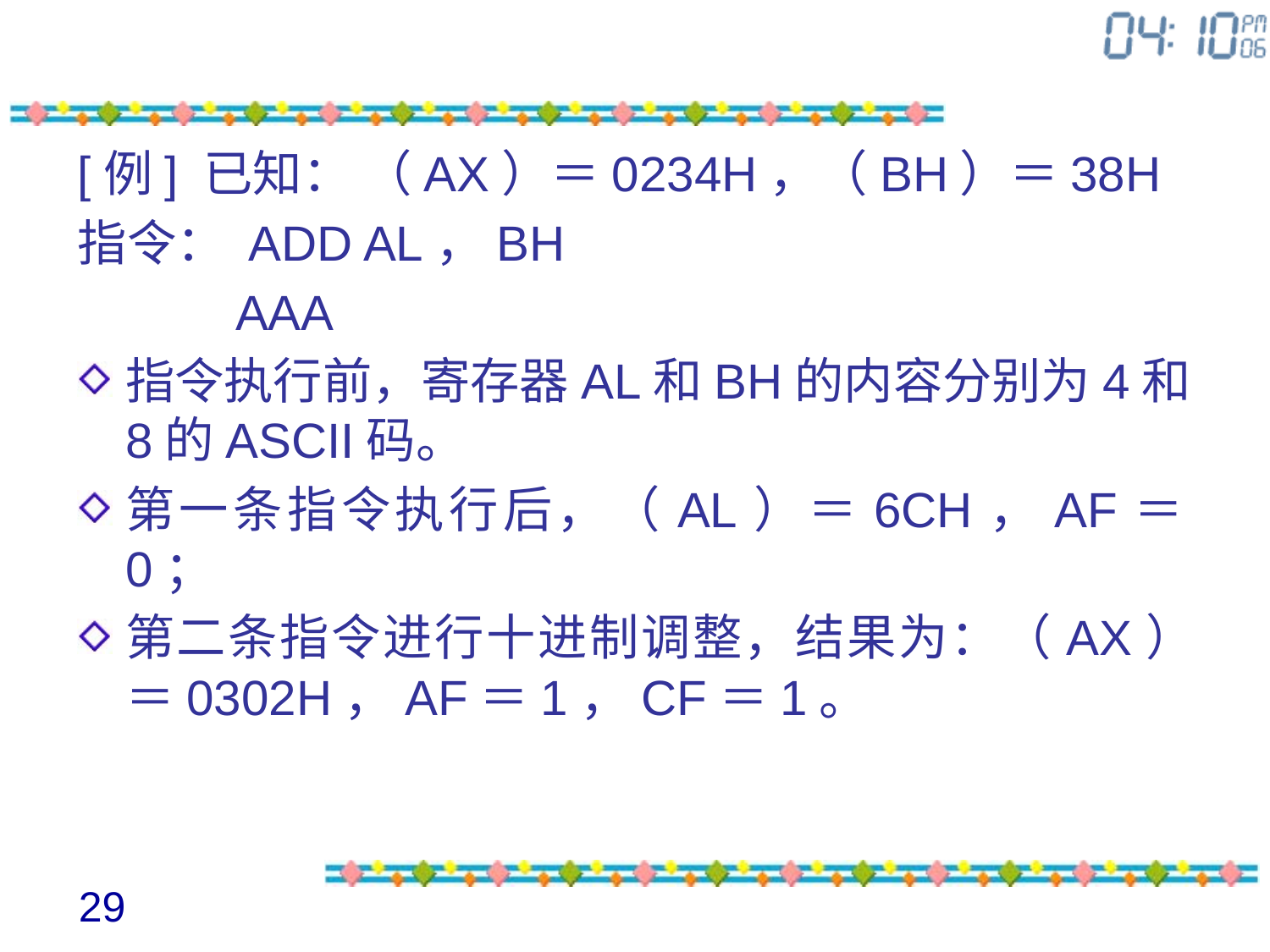

#
[例] 已知： （AX）＝0234H，（BH）＝38H
指令： ADD AL，BH
	        AAA
指令执行前，寄存器AL和BH的内容分别为4和8的ASCII码。
第一条指令执行后，（AL）＝6CH，AF＝0；
第二条指令进行十进制调整，结果为：（AX）＝0302H，AF＝1，CF＝1。